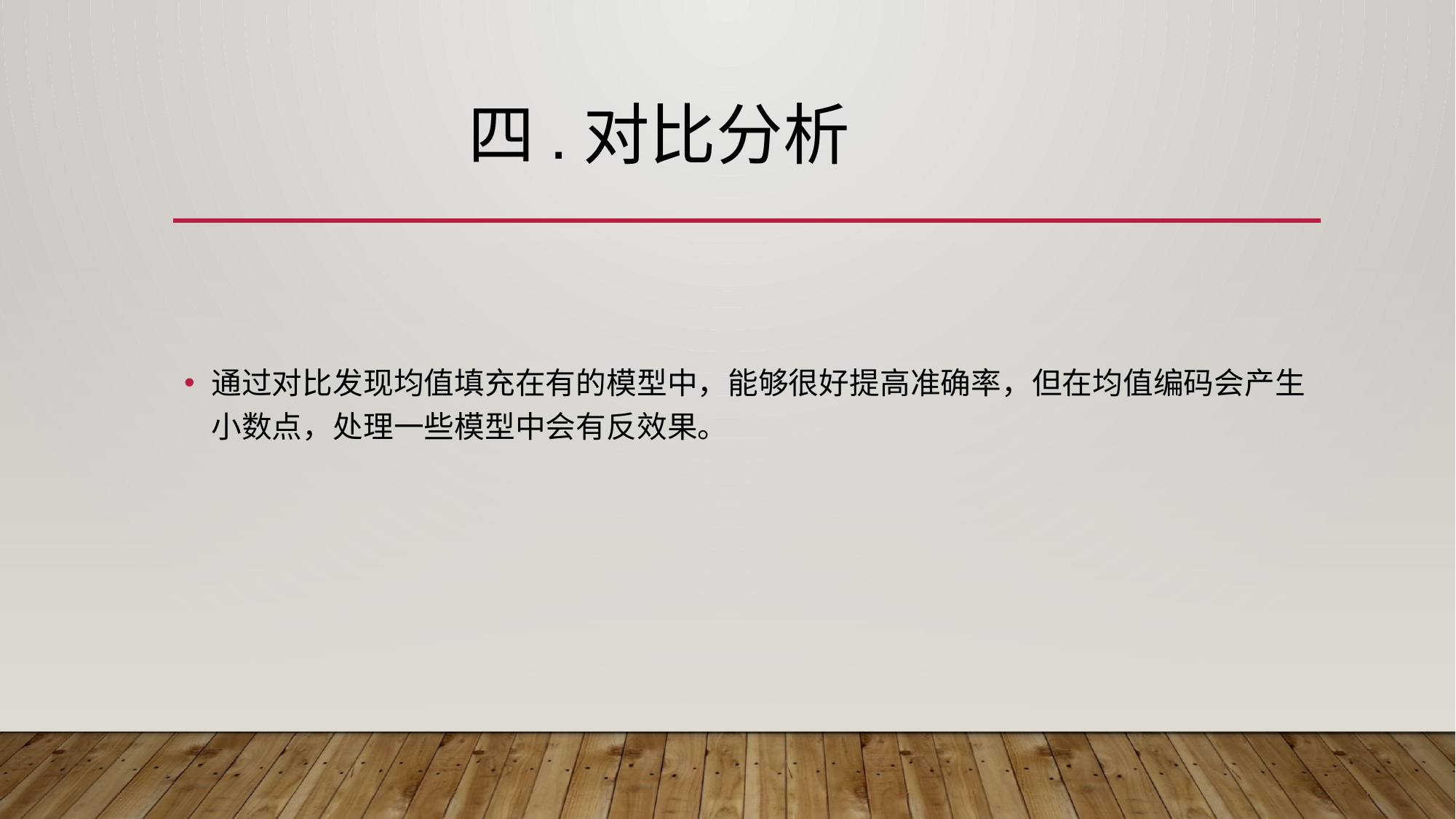

# 四.对比分析

通过对比发现均值填充在有的模型中，能够很好提高准确率，但在均值编码会产生小数点，处理一些模型中会有反效果。